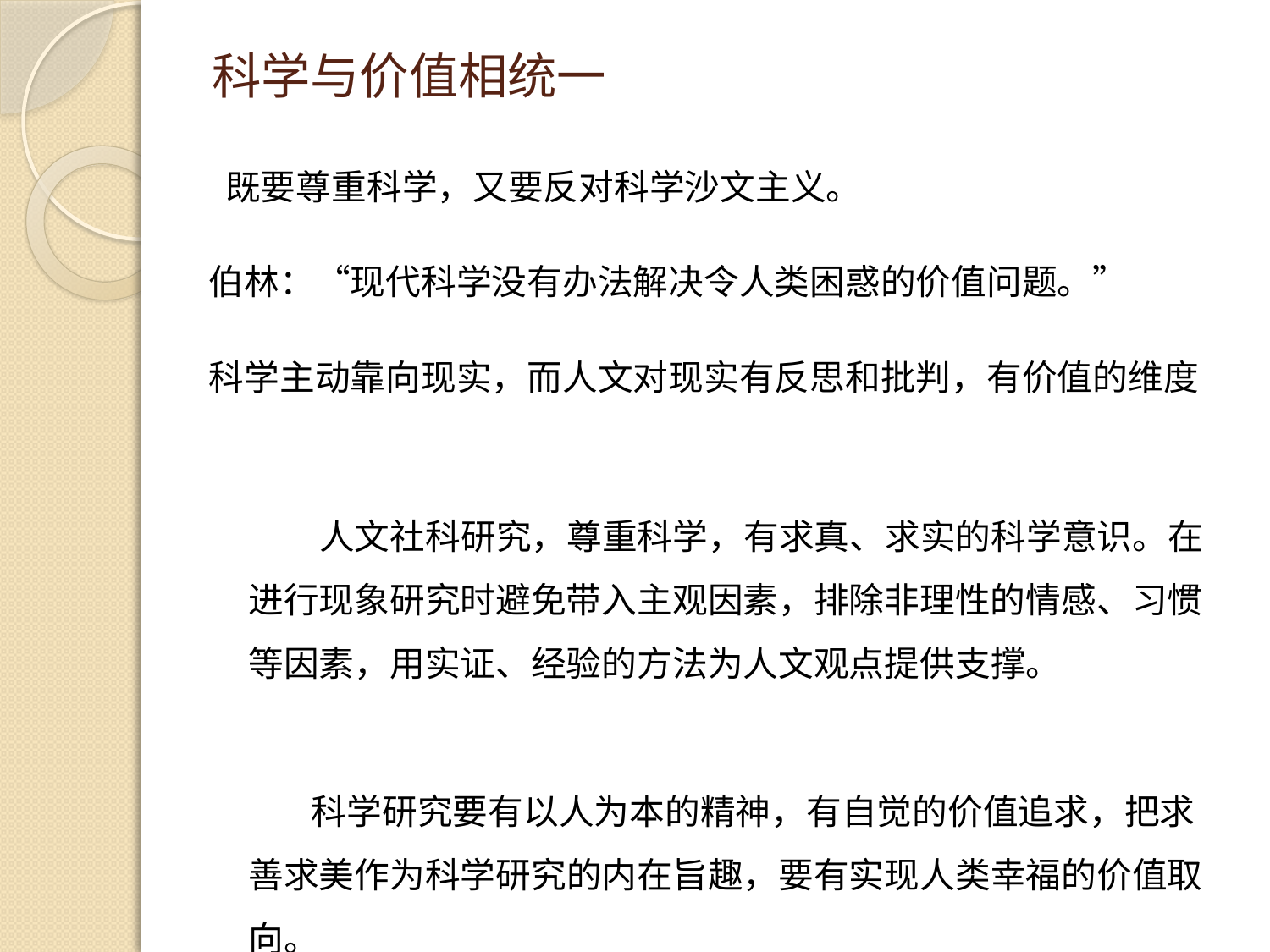

# 科学与价值相统一
 既要尊重科学，又要反对科学沙文主义。
伯林：“现代科学没有办法解决令人类困惑的价值问题。”
科学主动靠向现实，而人文对现实有反思和批判，有价值的维度
             人文社科研究，尊重科学，有求真、求实的科学意识。在进行现象研究时避免带入主观因素，排除非理性的情感、习惯等因素，用实证、经验的方法为人文观点提供支撑。

            科学研究要有以人为本的精神，有自觉的价值追求，把求善求美作为科学研究的内在旨趣，要有实现人类幸福的价值取向。